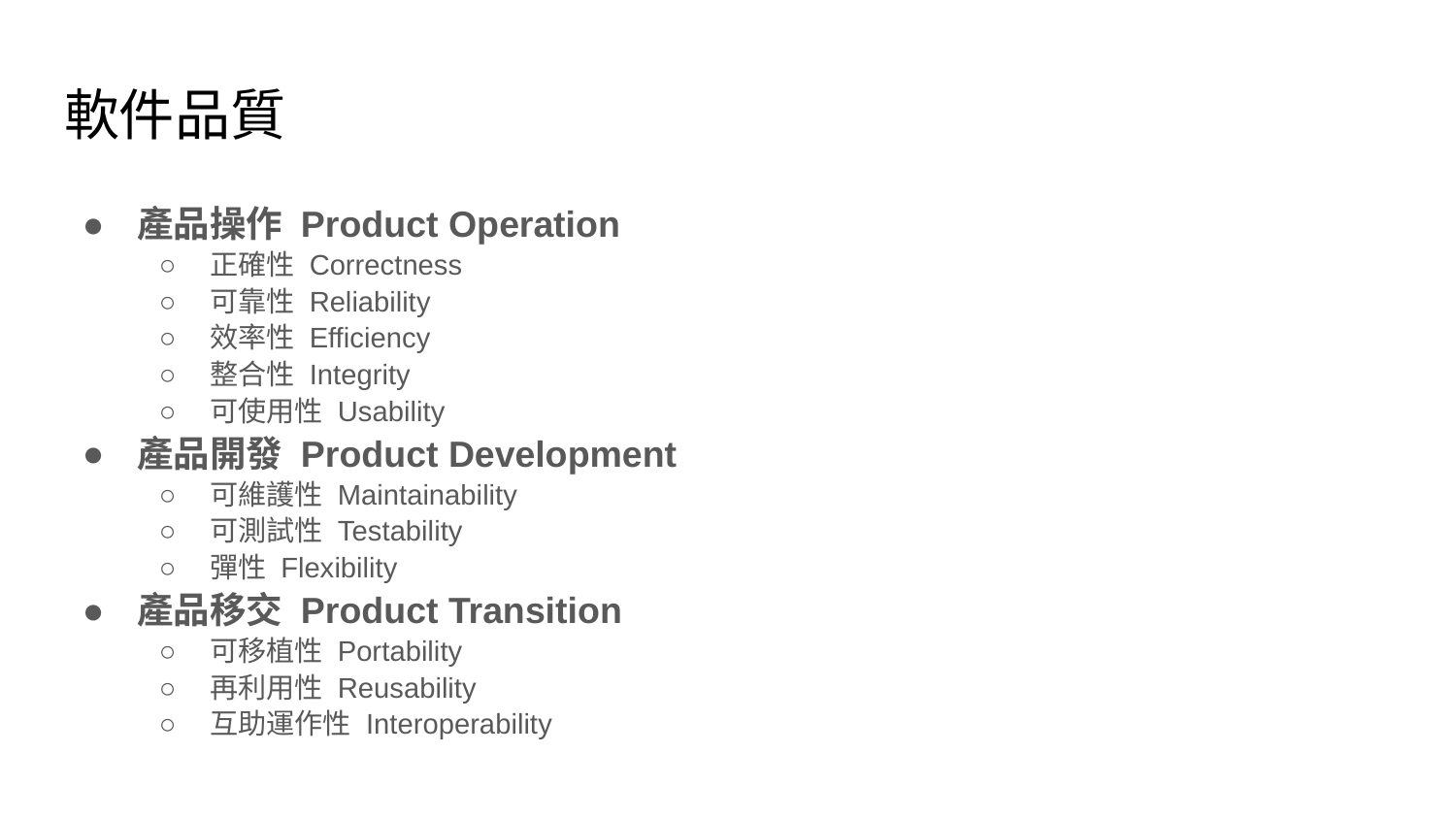

# 軟件品質
產品操作 Product Operation
正確性 Correctness
可靠性 Reliability
效率性 Efficiency
整合性 Integrity
可使用性 Usability
產品開發 Product Development
可維護性 Maintainability
可測試性 Testability
彈性 Flexibility
產品移交 Product Transition
可移植性 Portability
再利用性 Reusability
互助運作性 Interoperability